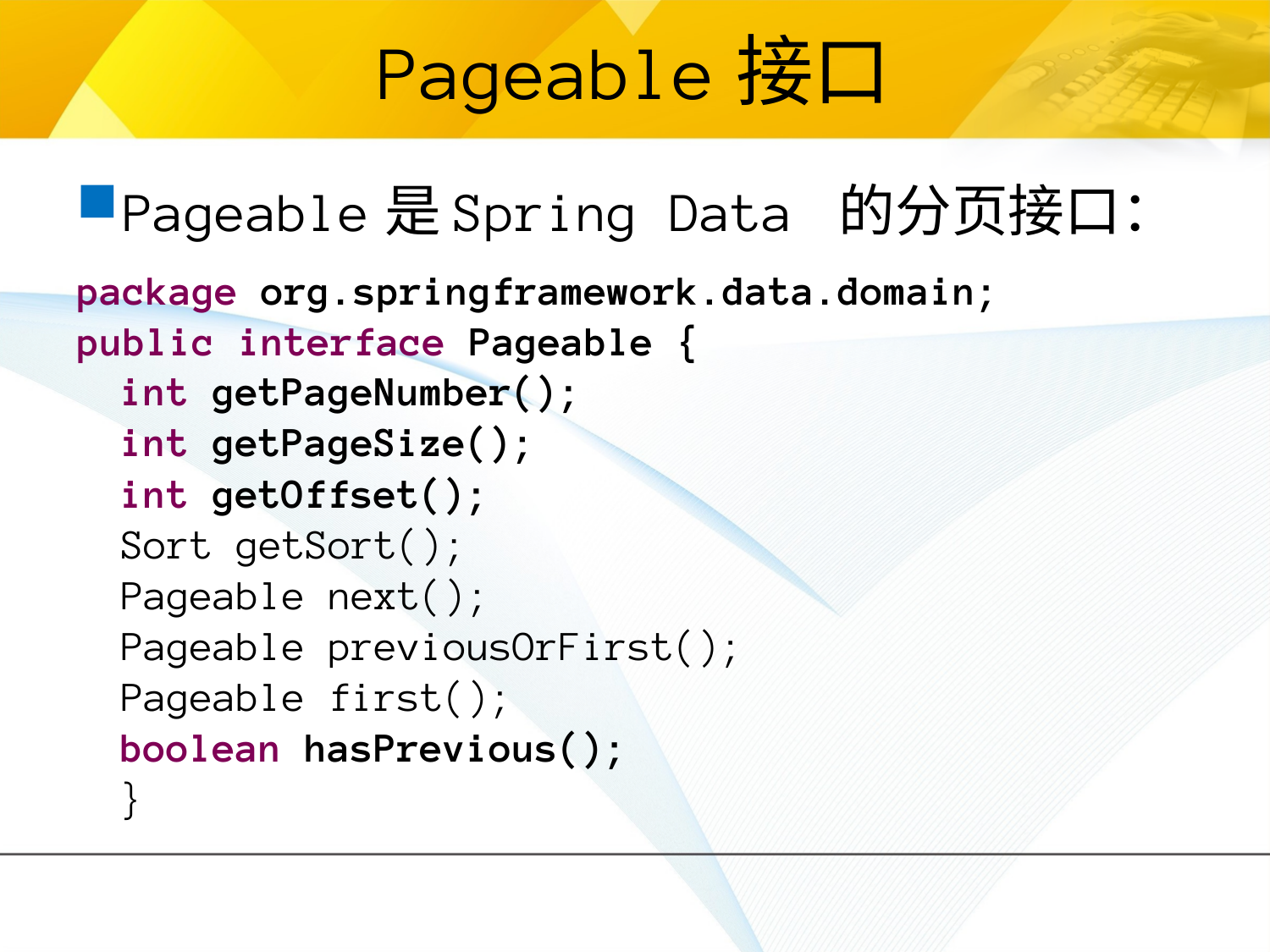

# Pageable接口
Pageable是Spring Data 的分页接口：
package org.springframework.data.domain;
public interface Pageable {
int getPageNumber();
int getPageSize();
int getOffset();
Sort getSort();
Pageable next();
Pageable previousOrFirst();
Pageable first();
boolean hasPrevious();
}